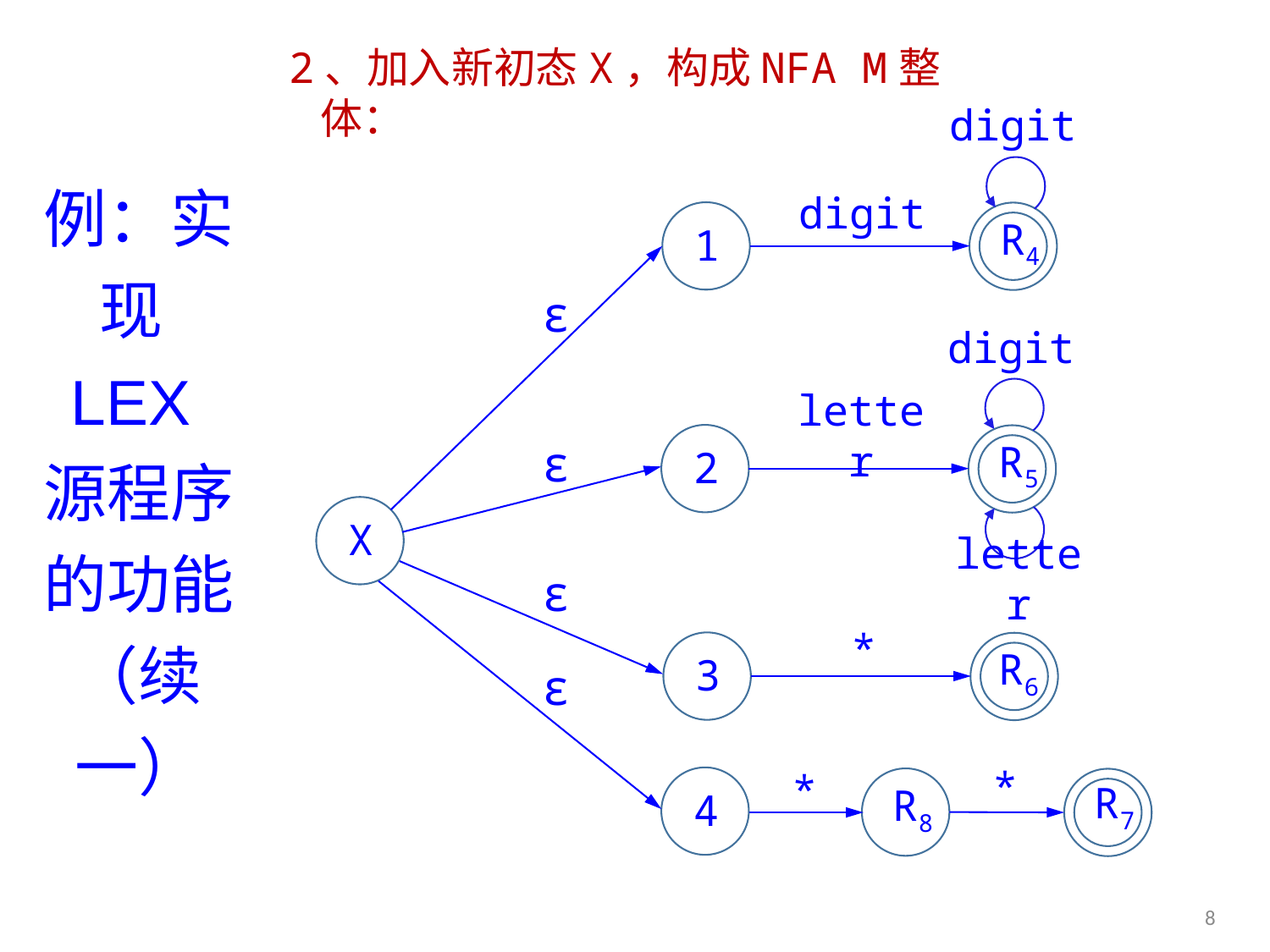

2、加入新初态X，构成NFA M整体：
# 例：实现LEX源程序的功能 （续一）
digit

digit

1

R4

digit

letter

2

R5

letter
*

3

R6

*

R8

R7

*

4

X
ε
ε
ε
ε
8